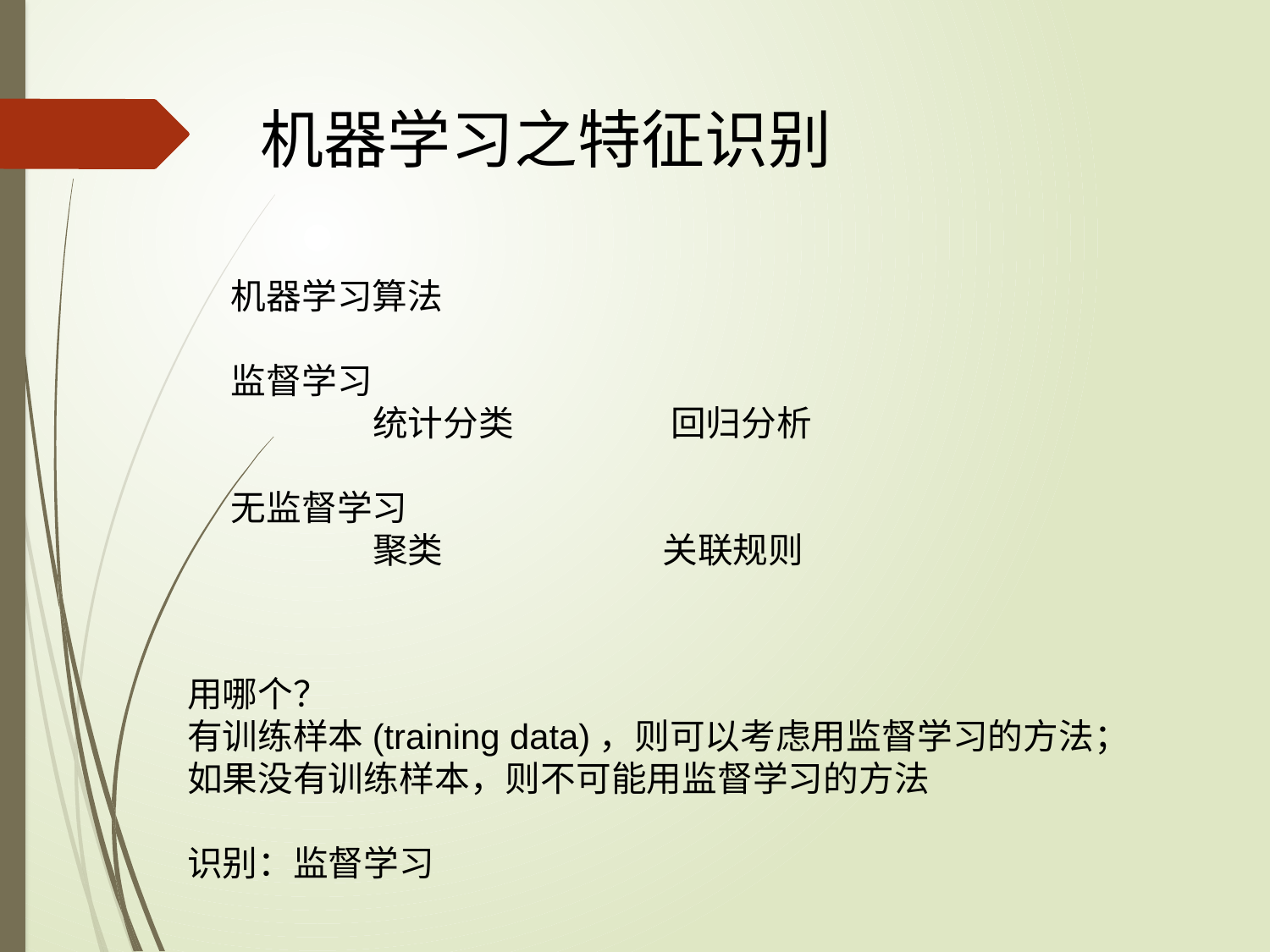

机器学习之特征识别
机器学习算法

监督学习
                 统计分类                    回归分析

无监督学习
                 聚类                            关联规则

用哪个？
有训练样本(training data)，则可以考虑用监督学习的方法；如果没有训练样本，则不可能用监督学习的方法

识别：监督学习